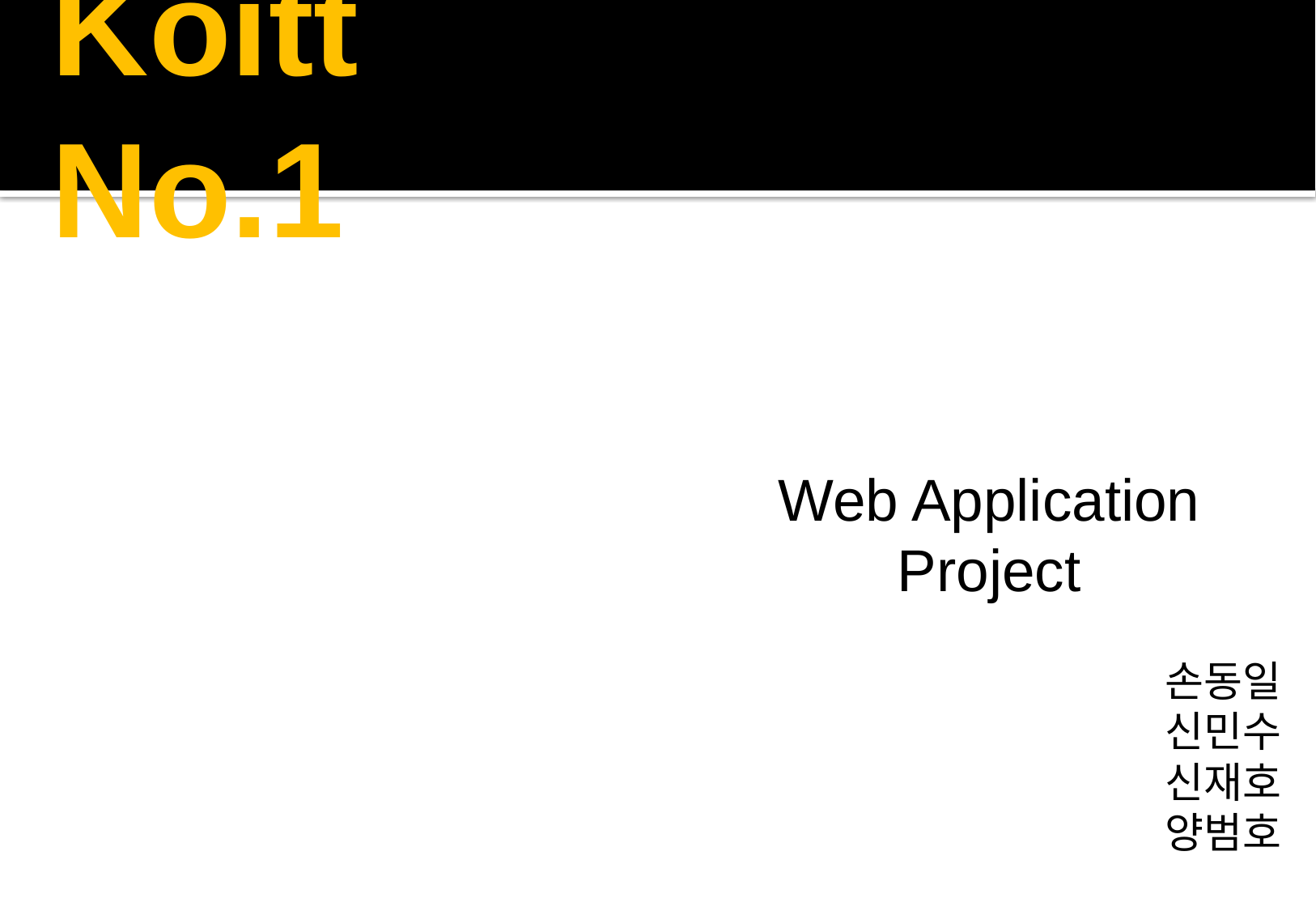

Koitt No.1
Web Application
Project
손동일
신민수
신재호
양범호